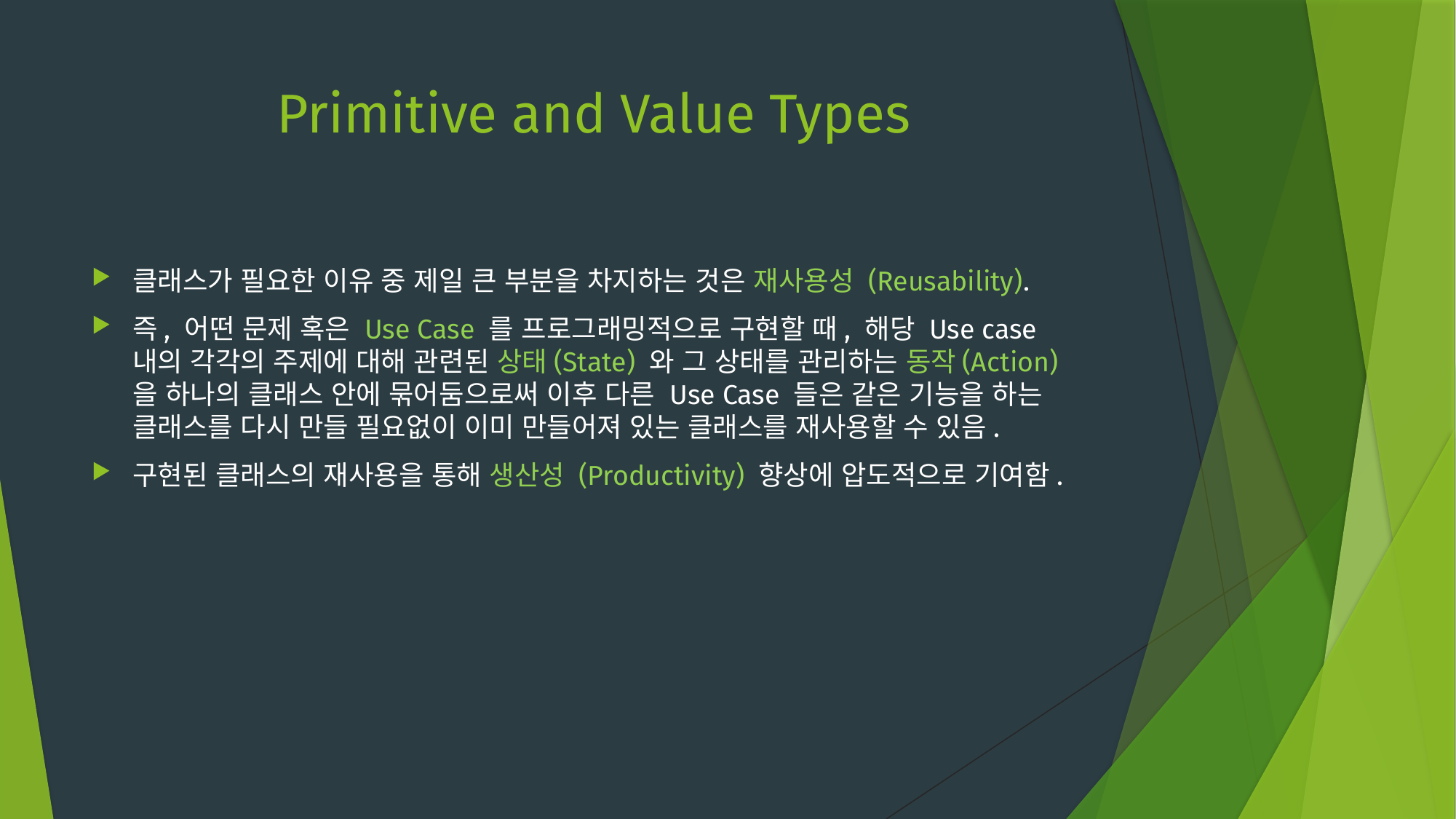

# Primitive and Value Types
클래스가 필요한 이유 중 제일 큰 부분을 차지하는 것은 재사용성 (Reusability).
즉, 어떤 문제 혹은 Use Case 를 프로그래밍적으로 구현할 때, 해당 Use case 내의 각각의 주제에 대해 관련된 상태(State) 와 그 상태를 관리하는 동작(Action) 을 하나의 클래스 안에 묶어둠으로써 이후 다른 Use Case 들은 같은 기능을 하는 클래스를 다시 만들 필요없이 이미 만들어져 있는 클래스를 재사용할 수 있음.
구현된 클래스의 재사용을 통해 생산성 (Productivity) 향상에 압도적으로 기여함.